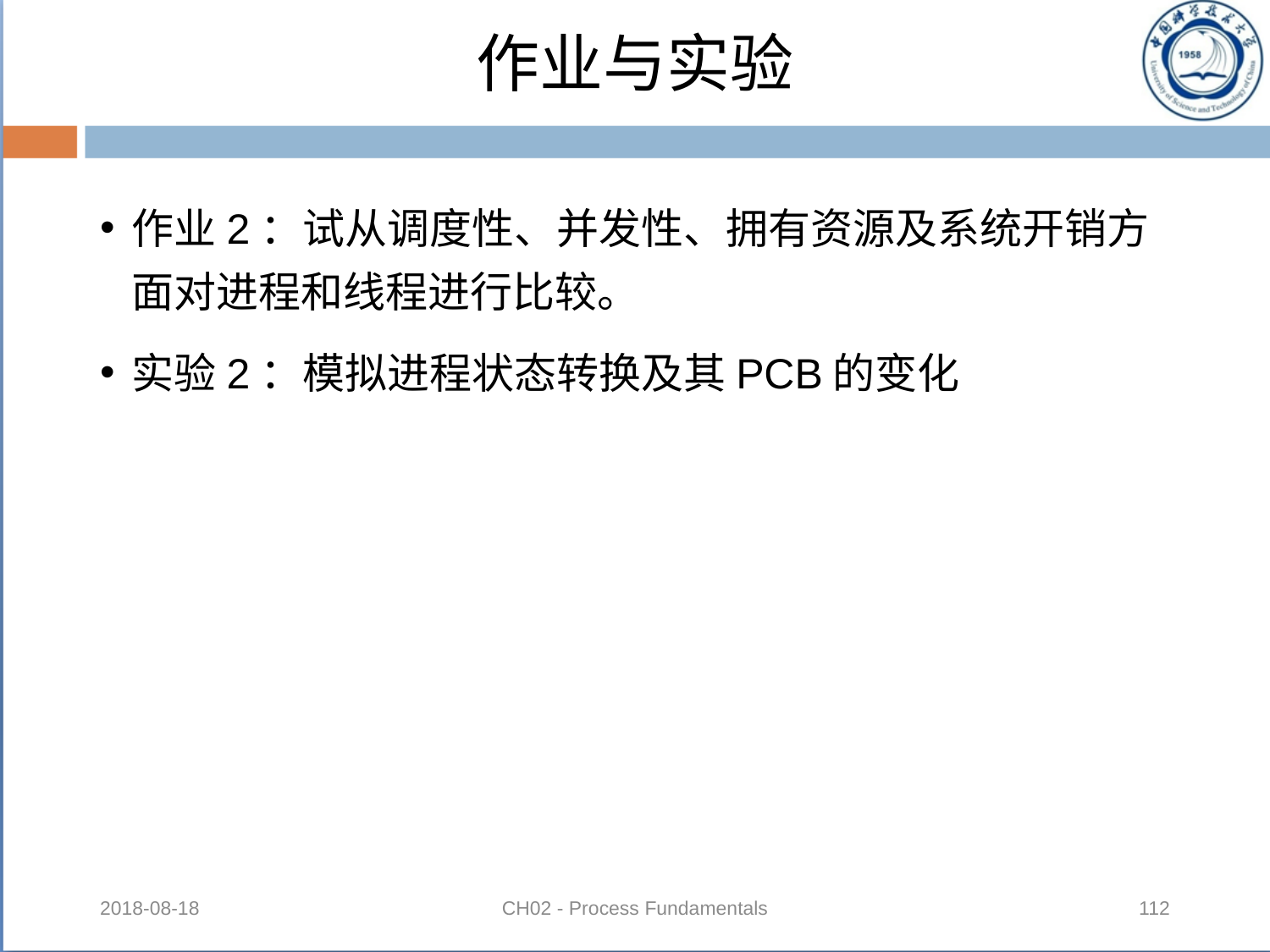

# 作业与实验
作业2：试从调度性、并发性、拥有资源及系统开销方面对进程和线程进行比较。
实验2：模拟进程状态转换及其PCB的变化

2018-08-18
CH02 - Process Fundamentals
112